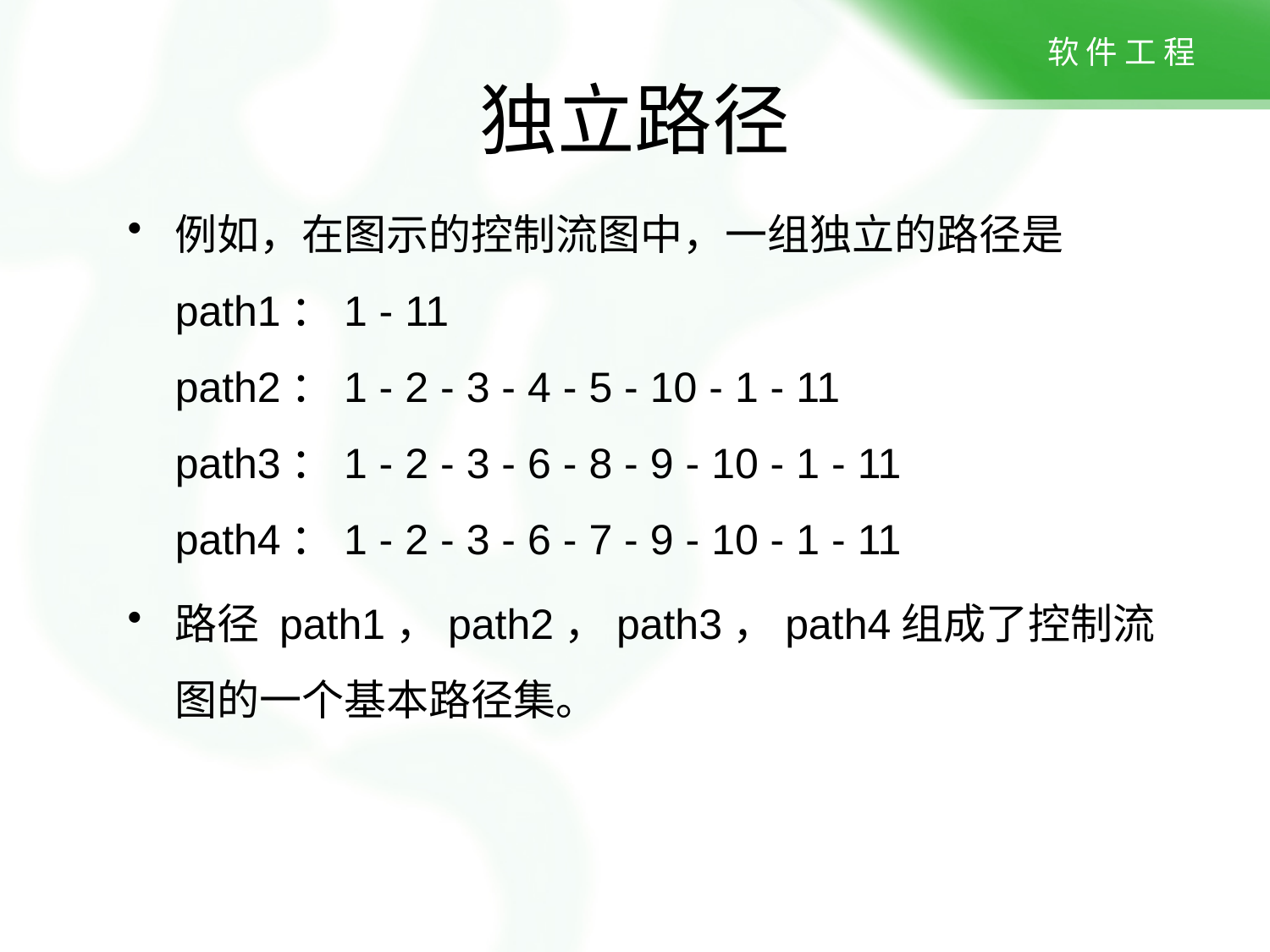

独立路径
例如，在图示的控制流图中，一组独立的路径是
path1：1 - 11
path2：1 - 2 - 3 - 4 - 5 - 10 - 1 - 11
path3：1 - 2 - 3 - 6 - 8 - 9 - 10 - 1 - 11
path4：1 - 2 - 3 - 6 - 7 - 9 - 10 - 1 - 11
路径 path1，path2，path3，path4组成了控制流图的一个基本路径集。